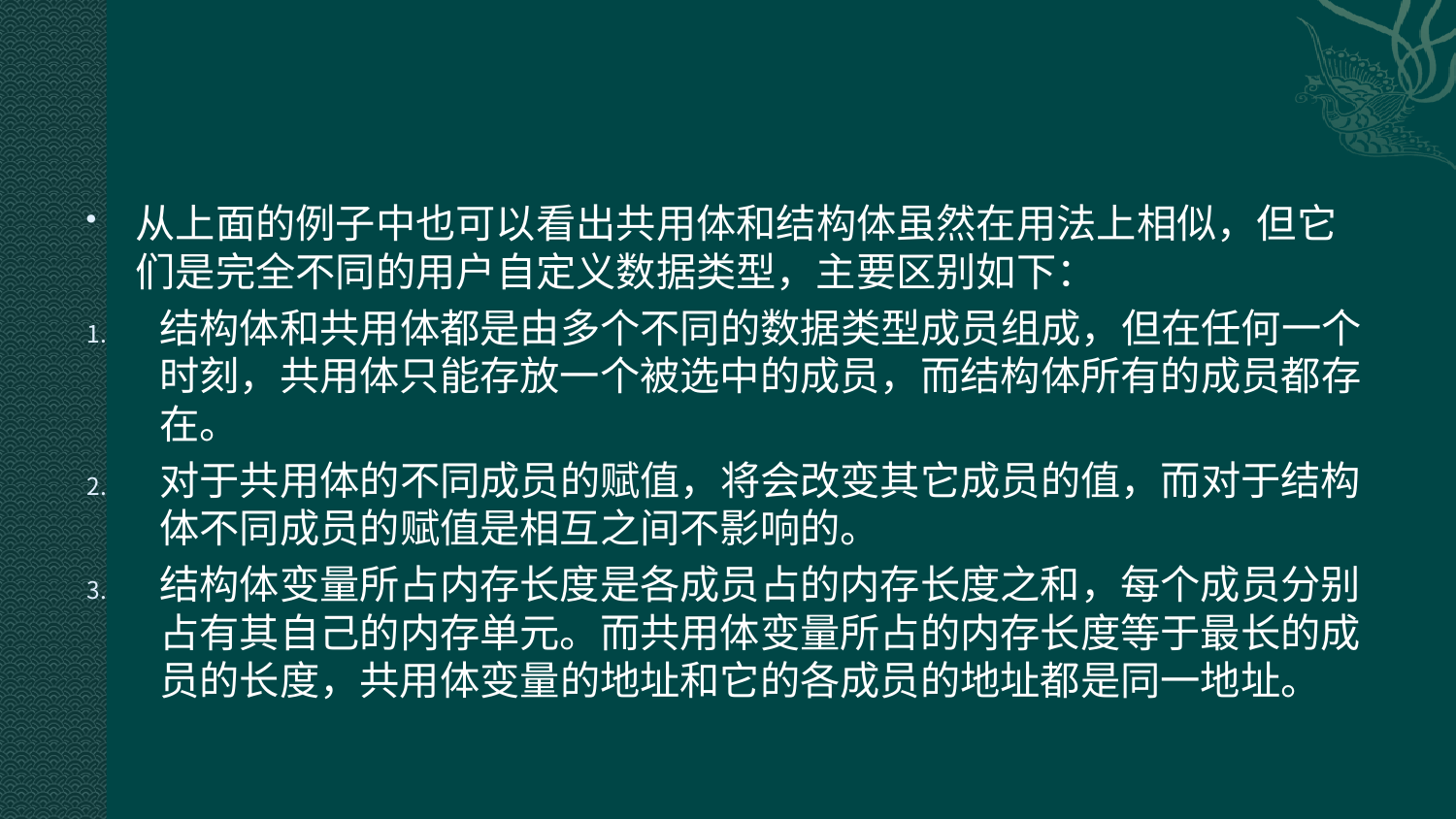

#
从上面的例子中也可以看出共用体和结构体虽然在用法上相似，但它们是完全不同的用户自定义数据类型，主要区别如下：
结构体和共用体都是由多个不同的数据类型成员组成，但在任何一个时刻，共用体只能存放一个被选中的成员，而结构体所有的成员都存在。
对于共用体的不同成员的赋值，将会改变其它成员的值，而对于结构体不同成员的赋值是相互之间不影响的。
结构体变量所占内存长度是各成员占的内存长度之和，每个成员分别占有其自己的内存单元。而共用体变量所占的内存长度等于最长的成员的长度，共用体变量的地址和它的各成员的地址都是同一地址。